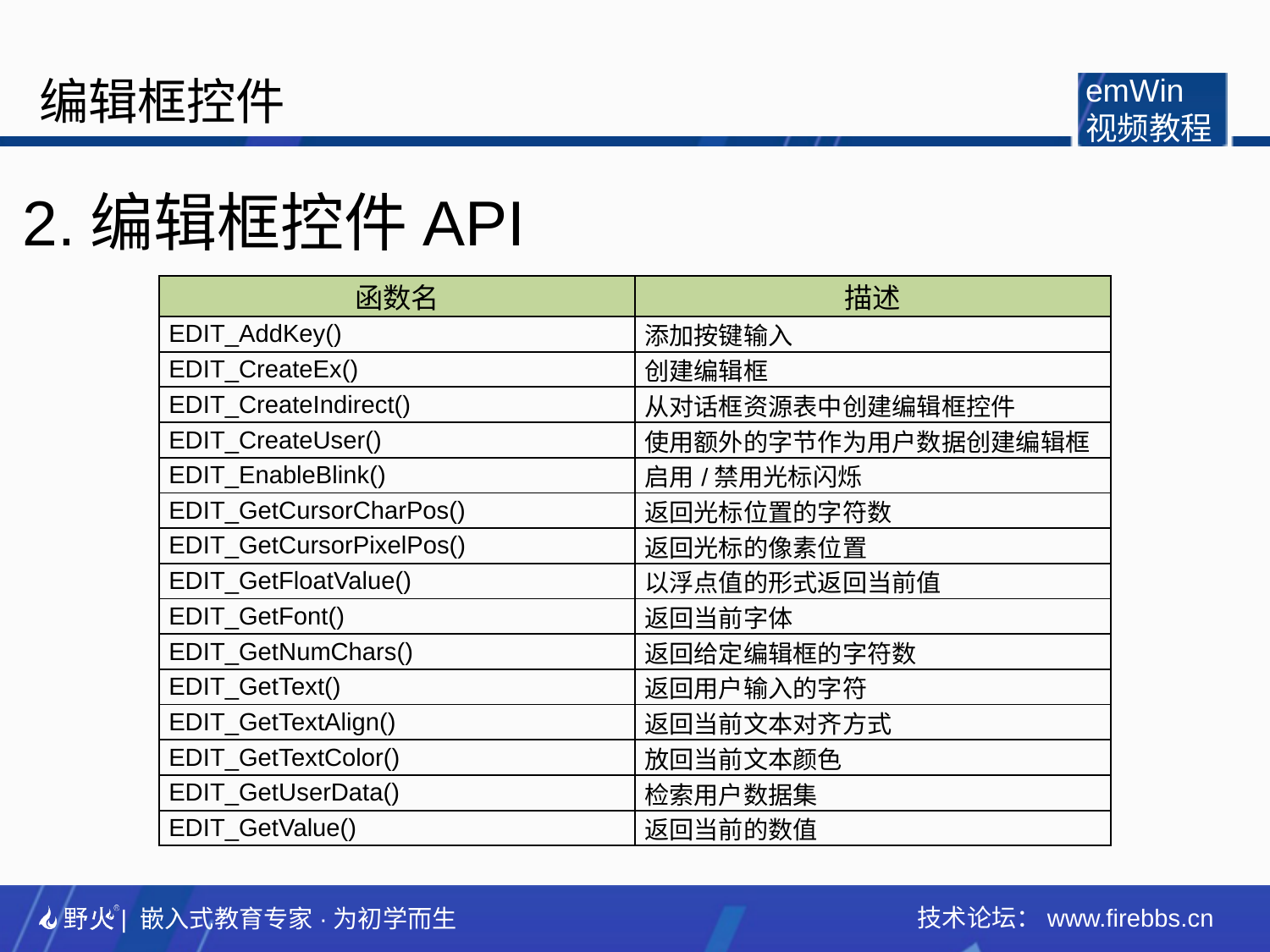

编辑框控件
emWin
视频教程
2.编辑框控件API
| 函数名 | 描述 |
| --- | --- |
| EDIT\_AddKey() | 添加按键输入 |
| EDIT\_CreateEx() | 创建编辑框 |
| EDIT\_CreateIndirect() | 从对话框资源表中创建编辑框控件 |
| EDIT\_CreateUser() | 使用额外的字节作为用户数据创建编辑框 |
| EDIT\_EnableBlink() | 启用/禁用光标闪烁 |
| EDIT\_GetCursorCharPos() | 返回光标位置的字符数 |
| EDIT\_GetCursorPixelPos() | 返回光标的像素位置 |
| EDIT\_GetFloatValue() | 以浮点值的形式返回当前值 |
| EDIT\_GetFont() | 返回当前字体 |
| EDIT\_GetNumChars() | 返回给定编辑框的字符数 |
| EDIT\_GetText() | 返回用户输入的字符 |
| EDIT\_GetTextAlign() | 返回当前文本对齐方式 |
| EDIT\_GetTextColor() | 放回当前文本颜色 |
| EDIT\_GetUserData() | 检索用户数据集 |
| EDIT\_GetValue() | 返回当前的数值 |